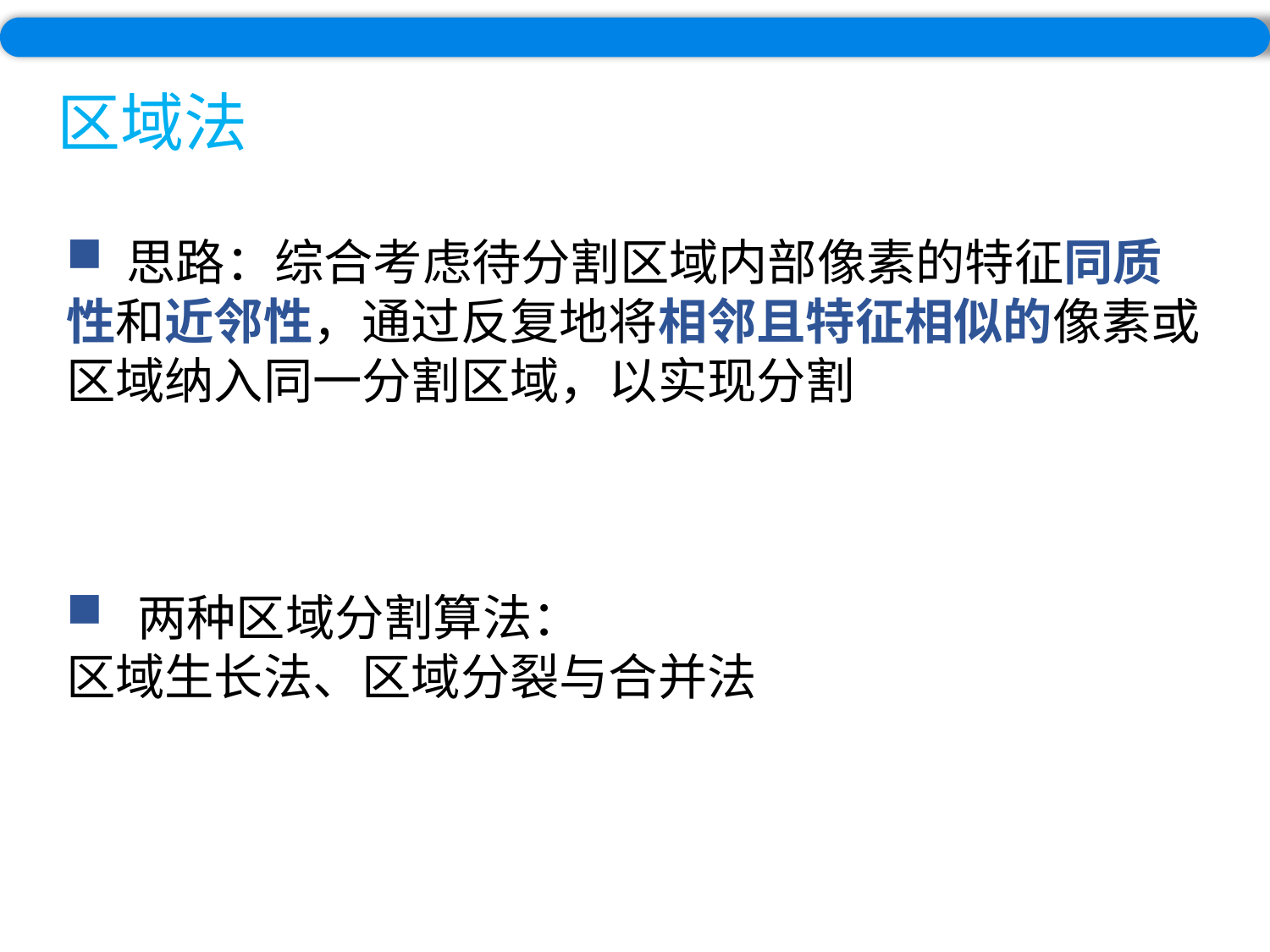

区域法
 思路：综合考虑待分割区域内部像素的特征同质性和近邻性，通过反复地将相邻且特征相似的像素或区域纳入同一分割区域，以实现分割

  两种区域分割算法：
区域生长法、区域分裂与合并法